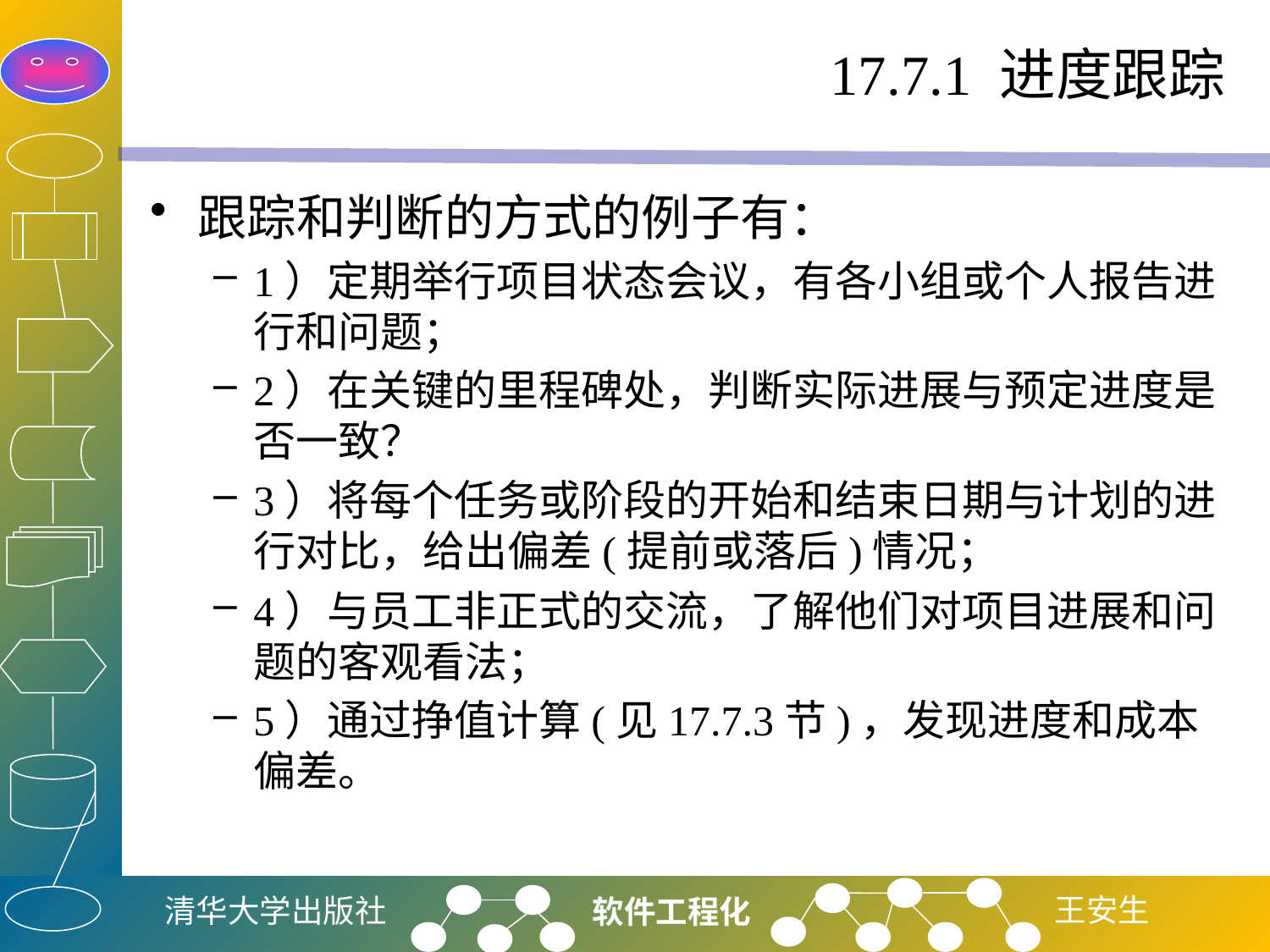

# 17.7.1 进度跟踪
跟踪和判断的方式的例子有：
1）定期举行项目状态会议，有各小组或个人报告进行和问题；
2）在关键的里程碑处，判断实际进展与预定进度是否一致？
3）将每个任务或阶段的开始和结束日期与计划的进行对比，给出偏差(提前或落后)情况；
4）与员工非正式的交流，了解他们对项目进展和问题的客观看法；
5）通过挣值计算(见17.7.3节)，发现进度和成本偏差。